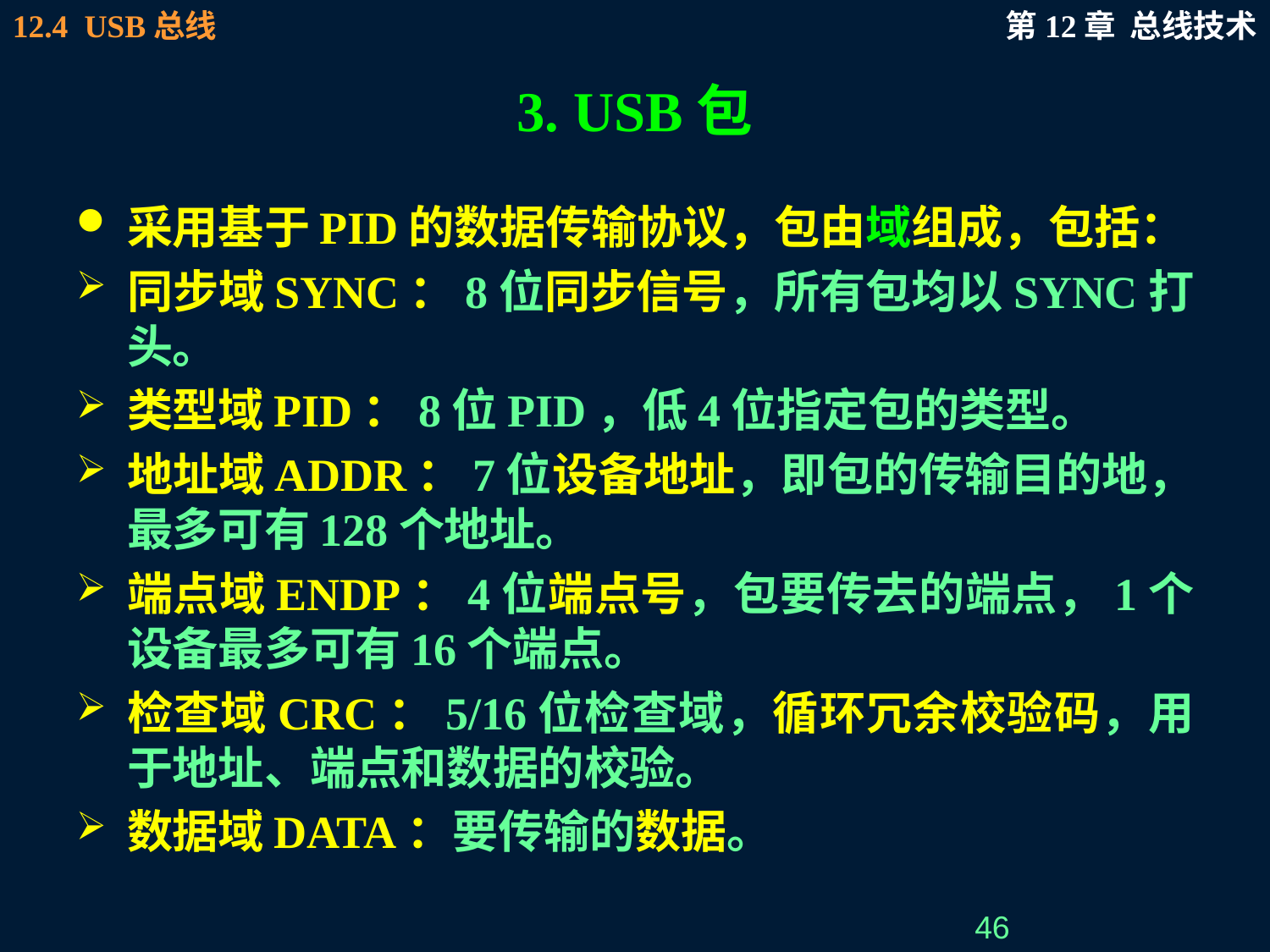

# 3. USB包
采用基于PID的数据传输协议，包由域组成，包括：
同步域SYNC：8位同步信号，所有包均以SYNC打头。
类型域PID：8位PID，低4位指定包的类型。
地址域ADDR：7位设备地址，即包的传输目的地，最多可有128个地址。
端点域ENDP：4位端点号，包要传去的端点，1个设备最多可有16个端点。
检查域CRC：5/16位检查域，循环冗余校验码，用于地址、端点和数据的校验。
数据域DATA：要传输的数据。